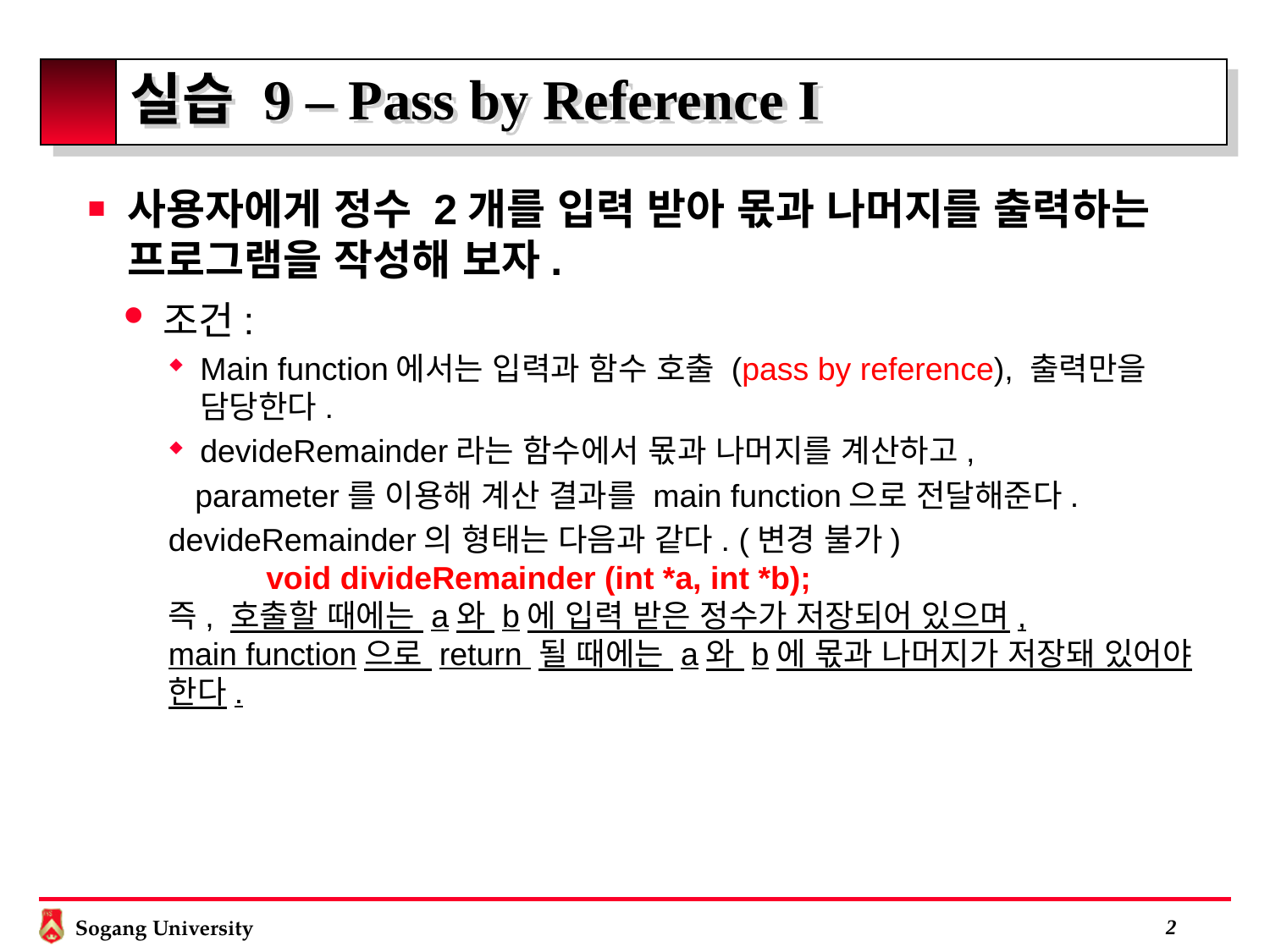

# 실습 9 – Pass by Reference I
사용자에게 정수 2개를 입력 받아 몫과 나머지를 출력하는 프로그램을 작성해 보자.
조건:
Main function에서는 입력과 함수 호출 (pass by reference), 출력만을 담당한다.
devideRemainder라는 함수에서 몫과 나머지를 계산하고,
   parameter를 이용해 계산 결과를 main function으로 전달해준다.
devideRemainder의 형태는 다음과 같다. (변경 불가)
           void divideRemainder (int *a, int *b);
즉, 호출할 때에는 a와 b에 입력 받은 정수가 저장되어 있으며,
main function으로 return 될 때에는 a와 b에 몫과 나머지가 저장돼 있어야 한다.

2